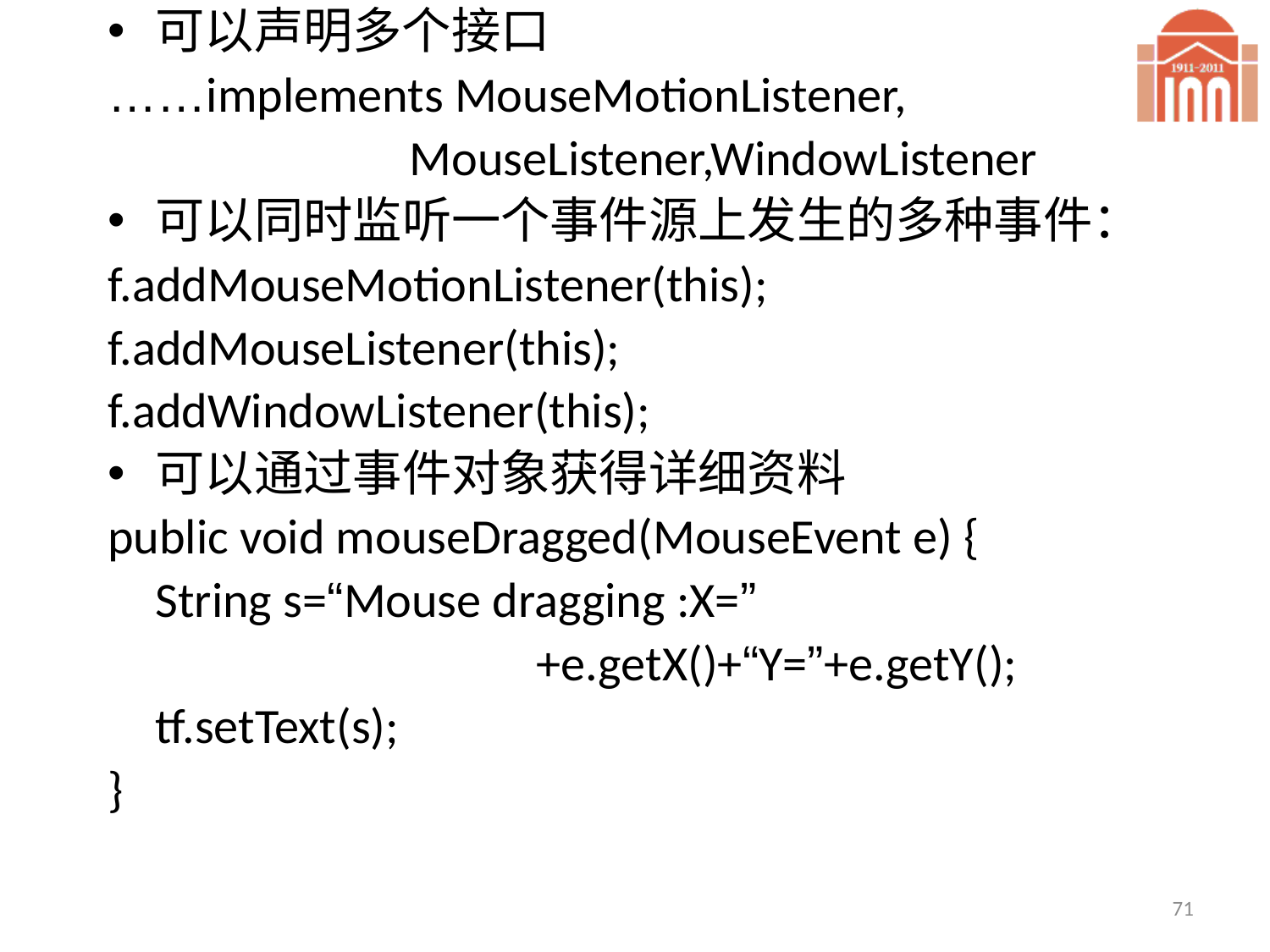

可以声明多个接口
……implements MouseMotionListener,
			MouseListener,WindowListener
可以同时监听一个事件源上发生的多种事件：
f.addMouseMotionListener(this);
f.addMouseListener(this);
f.addWindowListener(this);
可以通过事件对象获得详细资料
public void mouseDragged(MouseEvent e) {
	String s=“Mouse dragging :X=”
				+e.getX()+“Y=”+e.getY();
	tf.setText(s);
}
71